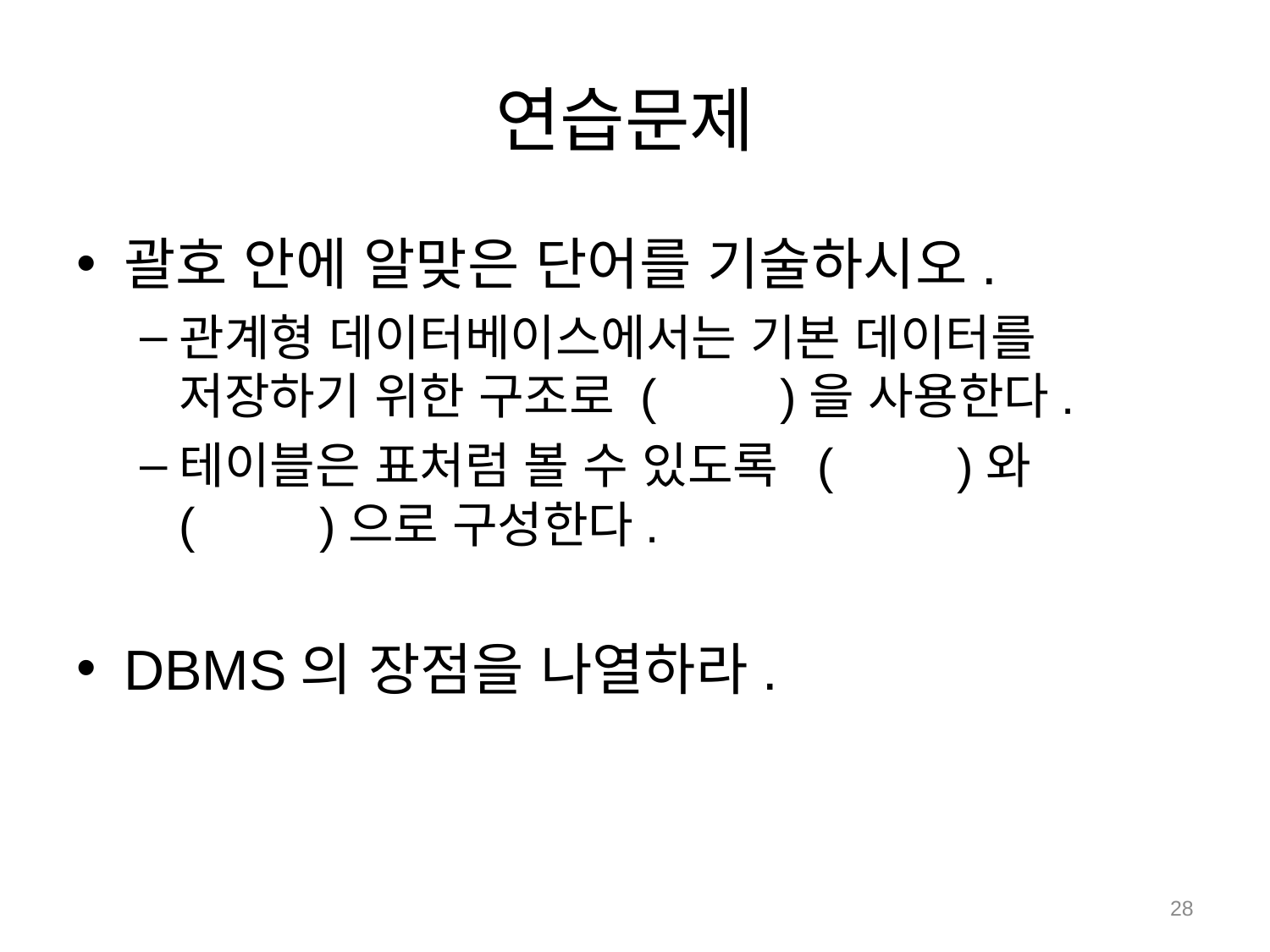

# 연습문제
괄호 안에 알맞은 단어를 기술하시오.
관계형 데이터베이스에서는 기본 데이터를 저장하기 위한 구조로 (         )을 사용한다.
테이블은 표처럼 볼 수 있도록  (         )와  (         )으로 구성한다.

DBMS의 장점을 나열하라.

28